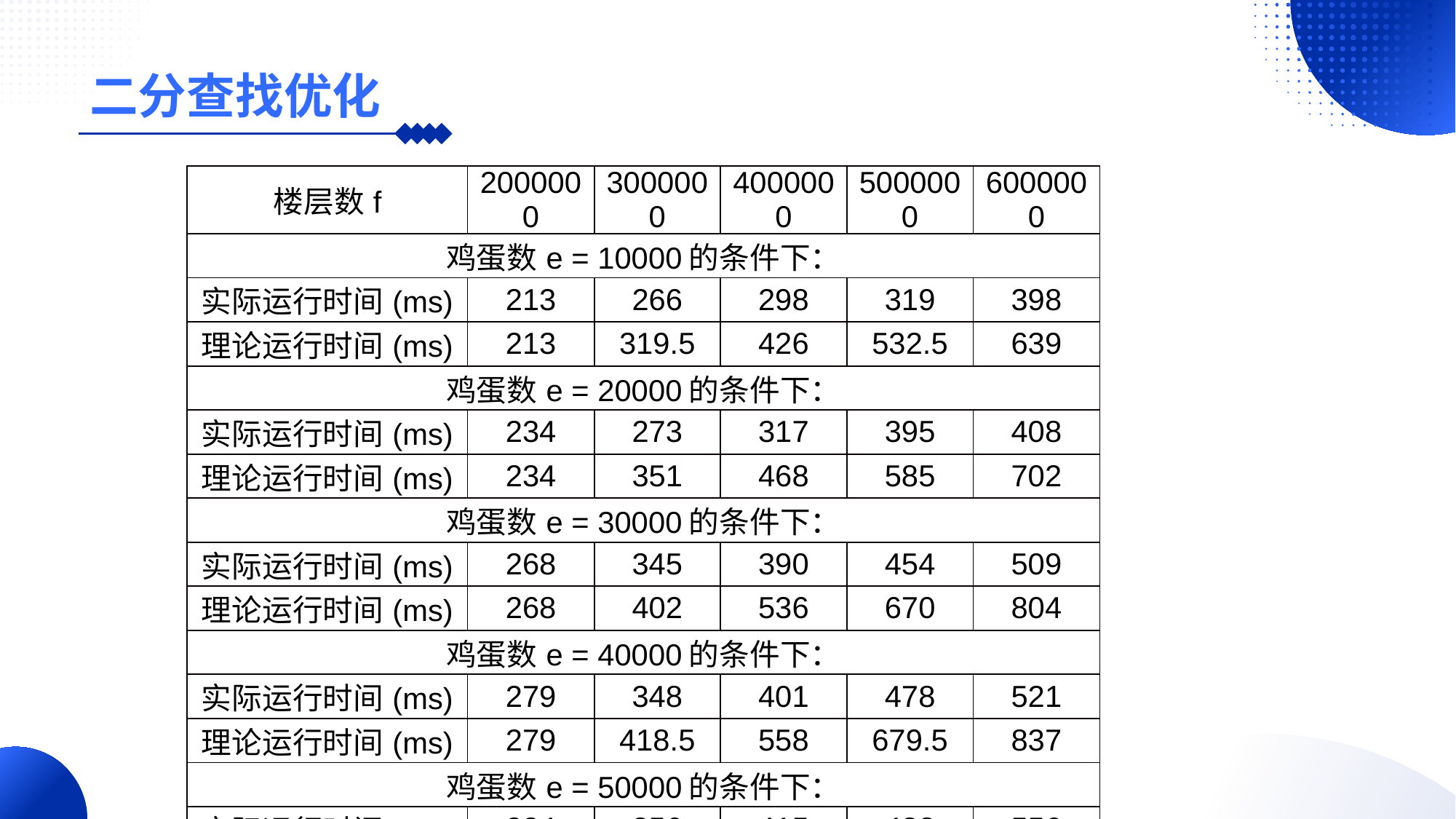

# 二分查找优化
| 楼层数f | 2000000 | 3000000 | 4000000 | 5000000 | 6000000 |
| --- | --- | --- | --- | --- | --- |
| 鸡蛋数e = 10000的条件下： |  |  |  |  |  |
| 实际运行时间(ms) | 213 | 266 | 298 | 319 | 398 |
| 理论运行时间(ms) | 213 | 319.5 | 426 | 532.5 | 639 |
| 鸡蛋数e = 20000的条件下： |  |  |  |  |  |
| 实际运行时间(ms) | 234 | 273 | 317 | 395 | 408 |
| 理论运行时间(ms) | 234 | 351 | 468 | 585 | 702 |
| 鸡蛋数e = 30000的条件下： |  |  |  |  |  |
| 实际运行时间(ms) | 268 | 345 | 390 | 454 | 509 |
| 理论运行时间(ms) | 268 | 402 | 536 | 670 | 804 |
| 鸡蛋数e = 40000的条件下： |  |  |  |  |  |
| 实际运行时间(ms) | 279 | 348 | 401 | 478 | 521 |
| 理论运行时间(ms) | 279 | 418.5 | 558 | 679.5 | 837 |
| 鸡蛋数e = 50000的条件下： |  |  |  |  |  |
| 实际运行时间(ms) | 284 | 356 | 415 | 488 | 556 |
| 理论运行时间(ms) | 284 | 426 | 568 | 710 | 852 |